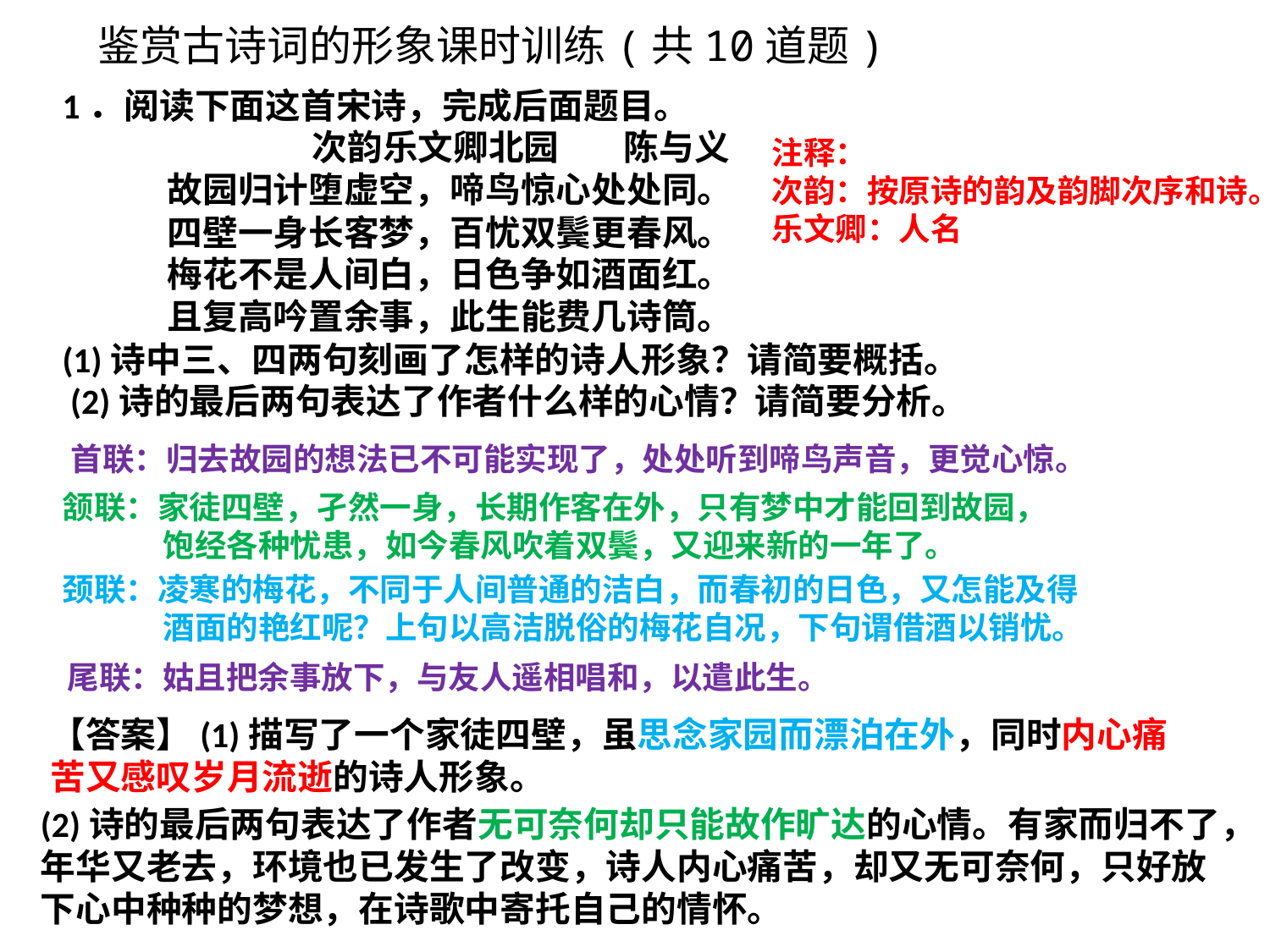

鉴赏古诗词的形象课时训练(共10道题)
1．阅读下面这首宋诗，完成后面题目。
                              次韵乐文卿北园        陈与义
            故园归计堕虚空，啼鸟惊心处处同。
            四壁一身长客梦，百忧双鬓更春风。
            梅花不是人间白，日色争如酒面红。
            且复高吟置余事，此生能费几诗筒。
(1)诗中三、四两句刻画了怎样的诗人形象？请简要概括。
 (2)诗的最后两句表达了作者什么样的心情？请简要分析。
注释：
次韵：按原诗的韵及韵脚次序和诗。
乐文卿：人名
首联：归去故园的想法已不可能实现了，处处听到啼鸟声音，更觉心惊。
颔联：家徒四壁，孑然一身，长期作客在外，只有梦中才能回到故园，
             饱经各种忧患，如今春风吹着双鬓，又迎来新的一年了。
颈联：凌寒的梅花，不同于人间普通的洁白，而春初的日色，又怎能及得
             酒面的艳红呢？上句以高洁脱俗的梅花自况，下句谓借酒以销忧。
尾联：姑且把余事放下，与友人遥相唱和，以遣此生。
【答案】(1)描写了一个家徒四壁，虽思念家园而漂泊在外，同时内心痛苦又感叹岁月流逝的诗人形象。
(2)诗的最后两句表达了作者无可奈何却只能故作旷达的心情。有家而归不了，年华又老去，环境也已发生了改变，诗人内心痛苦，却又无可奈何，只好放下心中种种的梦想，在诗歌中寄托自己的情怀。